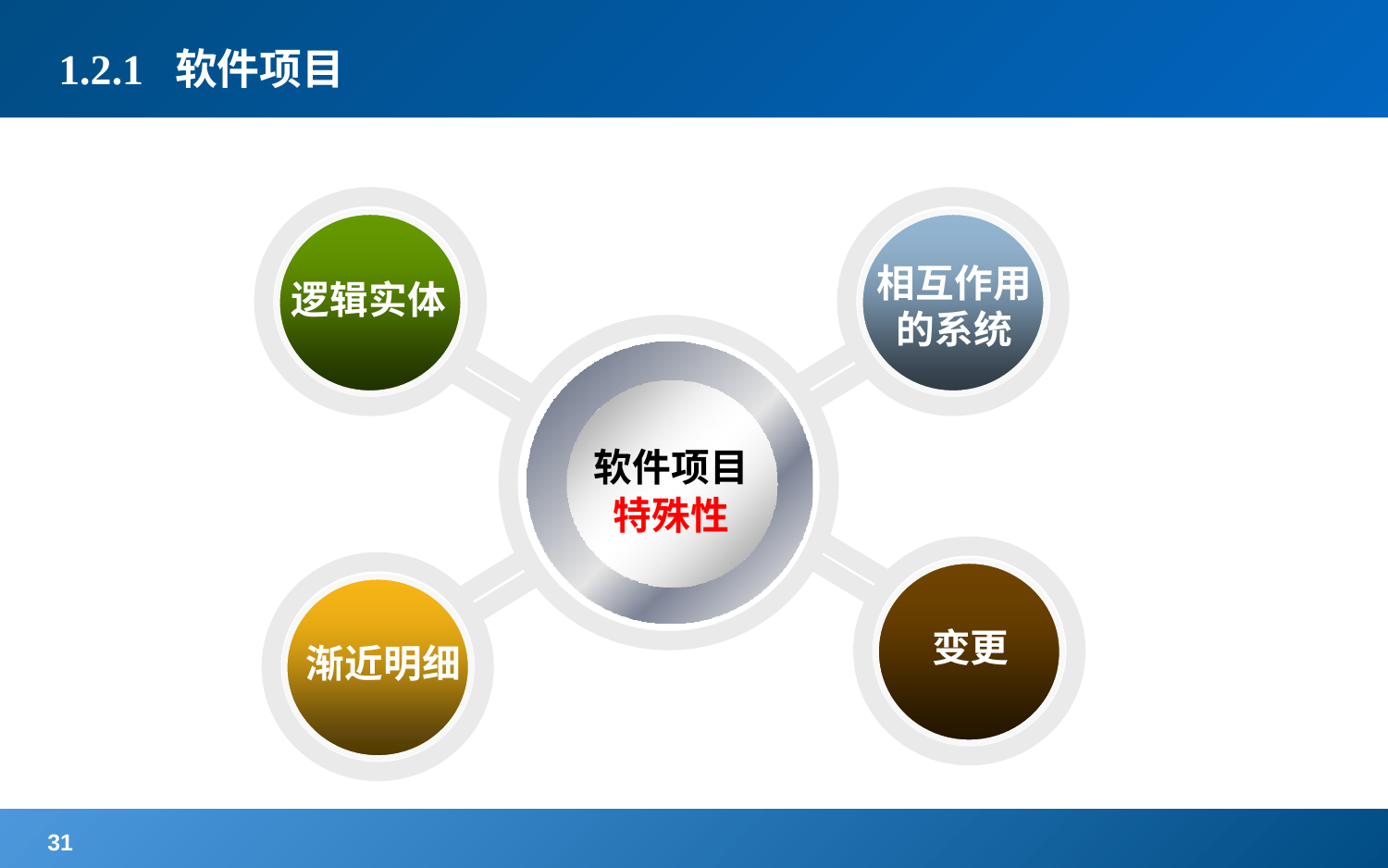

# 1.2.1  软件项目

相互作用 的系统
逻辑实体

软件项目
特殊性

变更
渐近明细